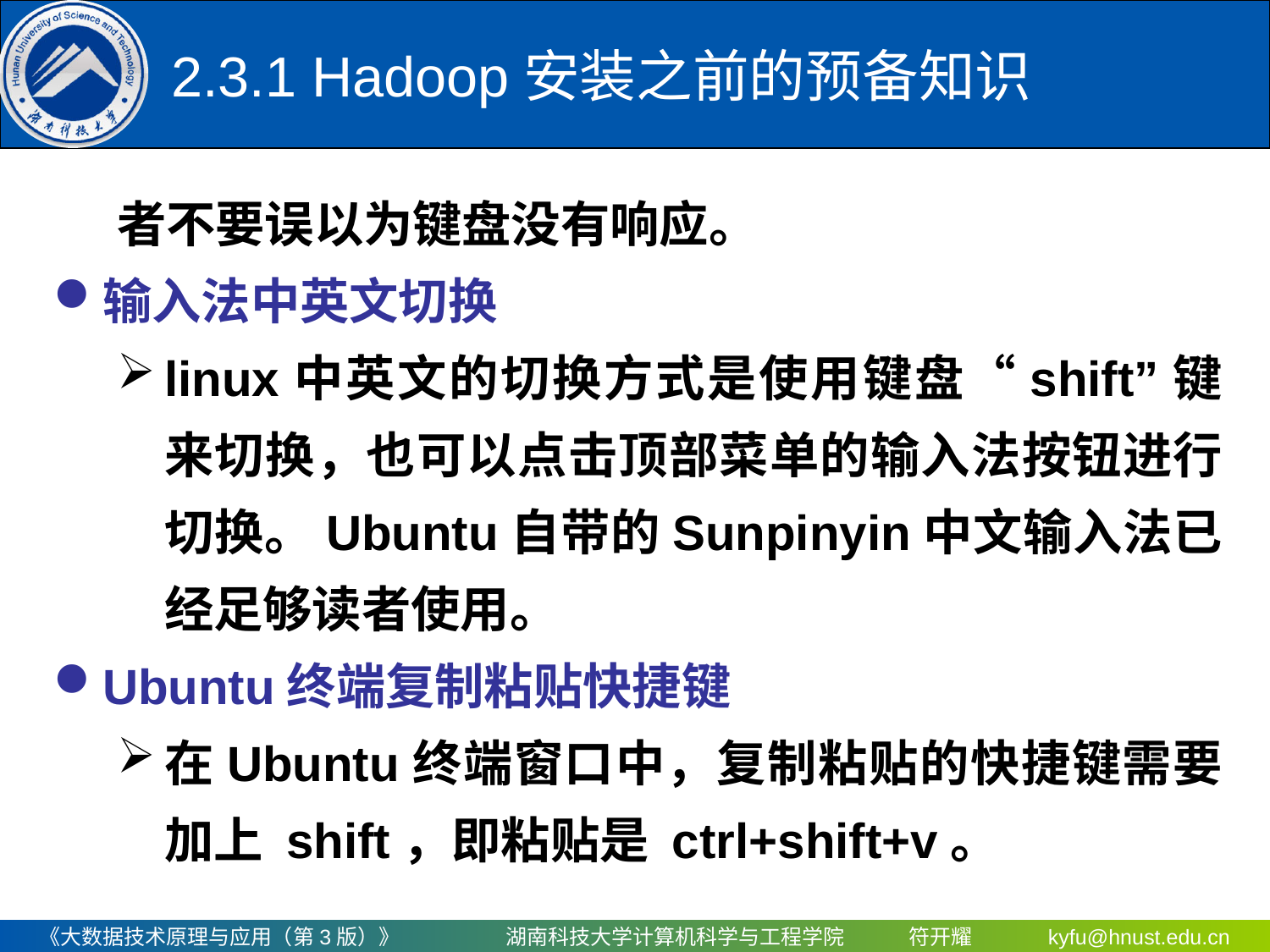

2.3.1 Hadoop安装之前的预备知识
者不要误以为键盘没有响应。
输入法中英文切换
linux中英文的切换方式是使用键盘“shift”键来切换，也可以点击顶部菜单的输入法按钮进行切换。Ubuntu自带的Sunpinyin中文输入法已经足够读者使用。
Ubuntu终端复制粘贴快捷键
在Ubuntu终端窗口中，复制粘贴的快捷键需要加上 shift，即粘贴是 ctrl+shift+v。